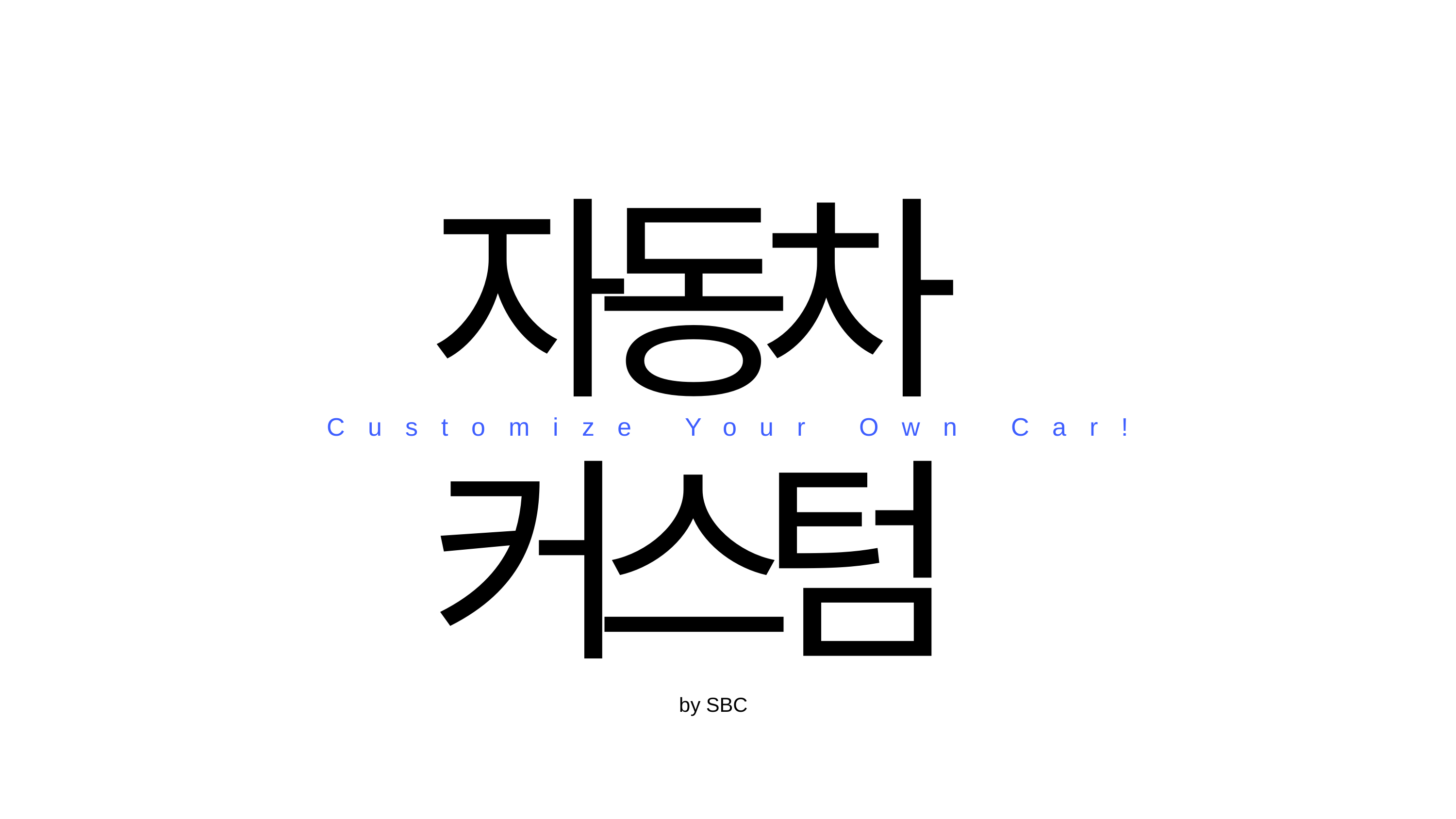

자동차
커스텀
Customize Your Own Car!
by SBC